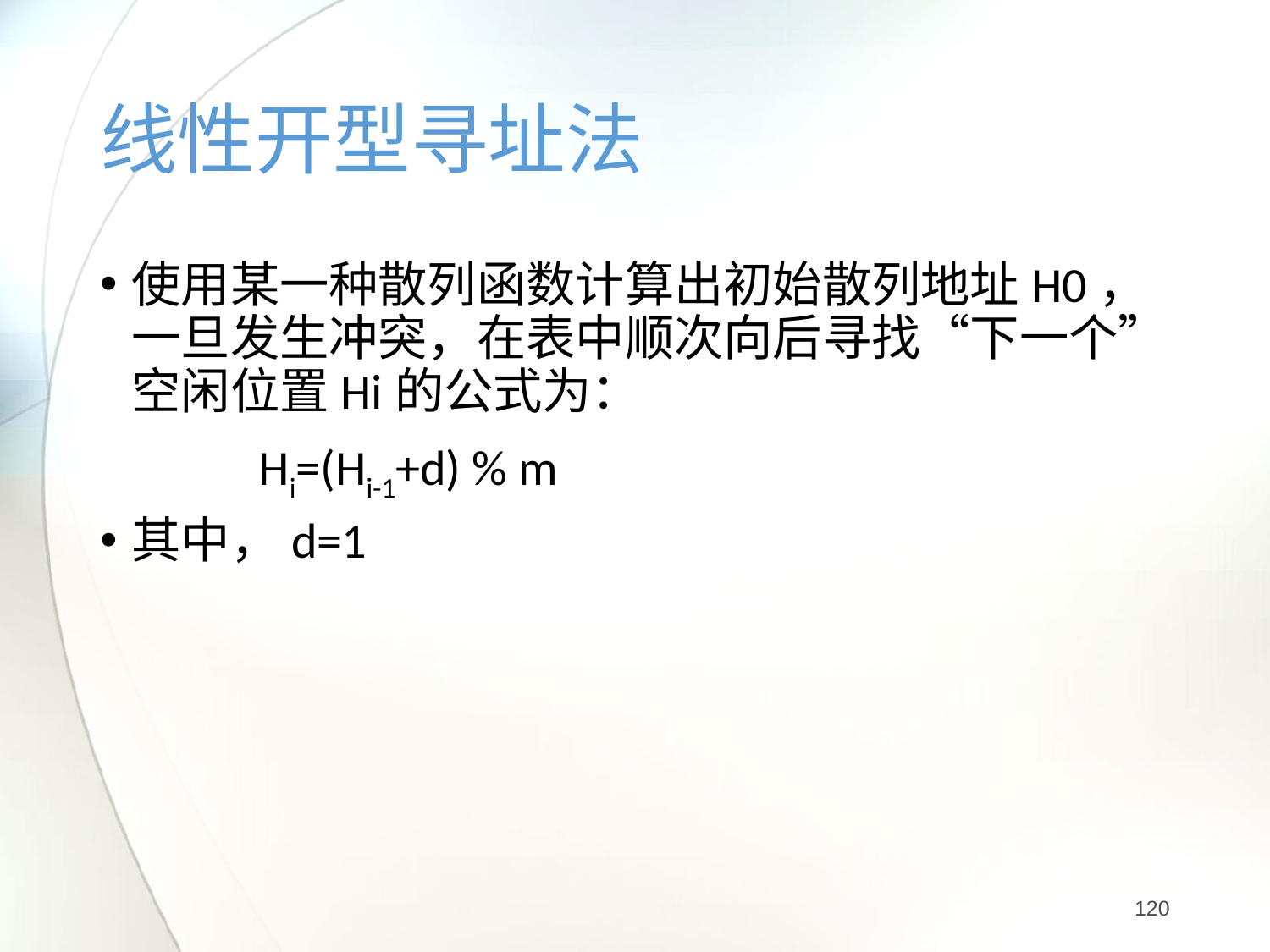

# 线性开型寻址法
使用某一种散列函数计算出初始散列地址H0，一旦发生冲突，在表中顺次向后寻找“下一个”空闲位置Hi的公式为：
		Hi=(Hi-1+d) % m
其中，d=1
120